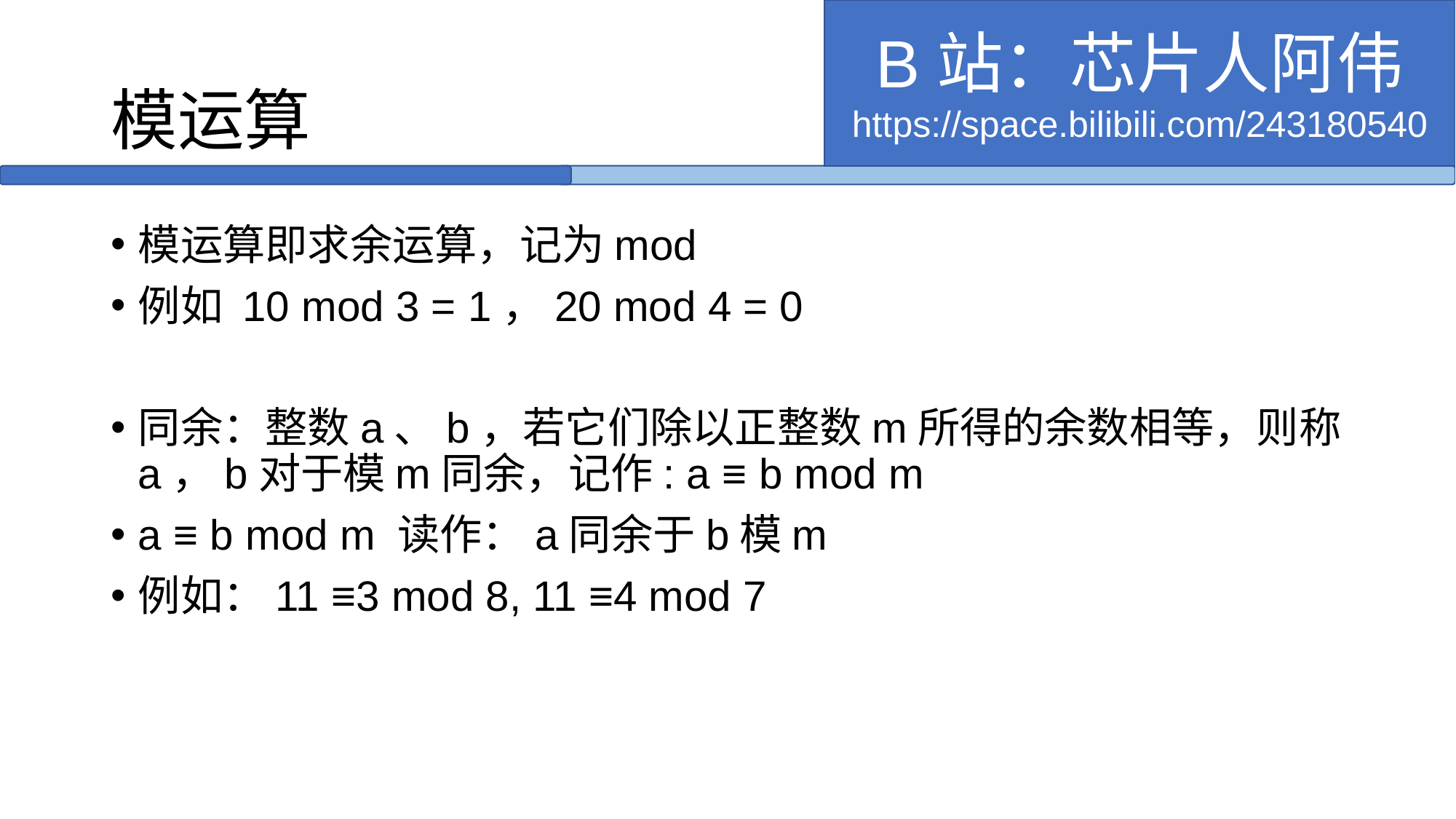

B站：芯片人阿伟
https://space.bilibili.com/243180540
# 模运算

模运算即求余运算，记为mod
例如 10 mod 3 = 1，20 mod 4 = 0

同余：整数a、b，若它们除以正整数m所得的余数相等，则称a，b对于模m同余，记作: a ≡ b mod m
a ≡ b mod m 读作：a同余于b模m
例如：11 ≡3 mod 8, 11 ≡4 mod 7